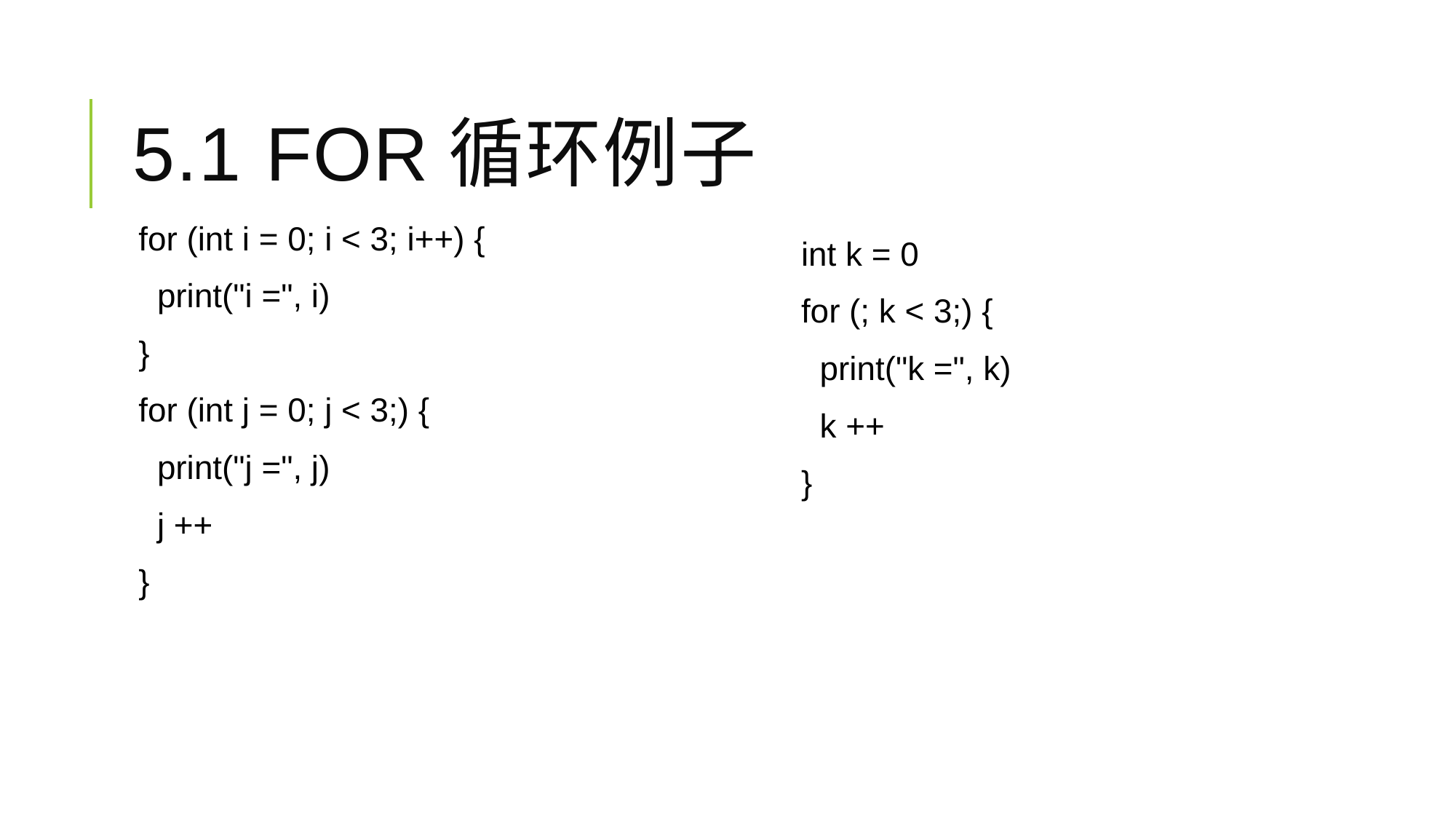

# 5.1 for循环例子
for (int i = 0; i < 3; i++) {
  print("i =", i)
}
for (int j = 0; j < 3;) {
  print("j =", j)
  j ++
}

int k = 0
for (; k < 3;) {
  print("k =", k)
  k ++
}